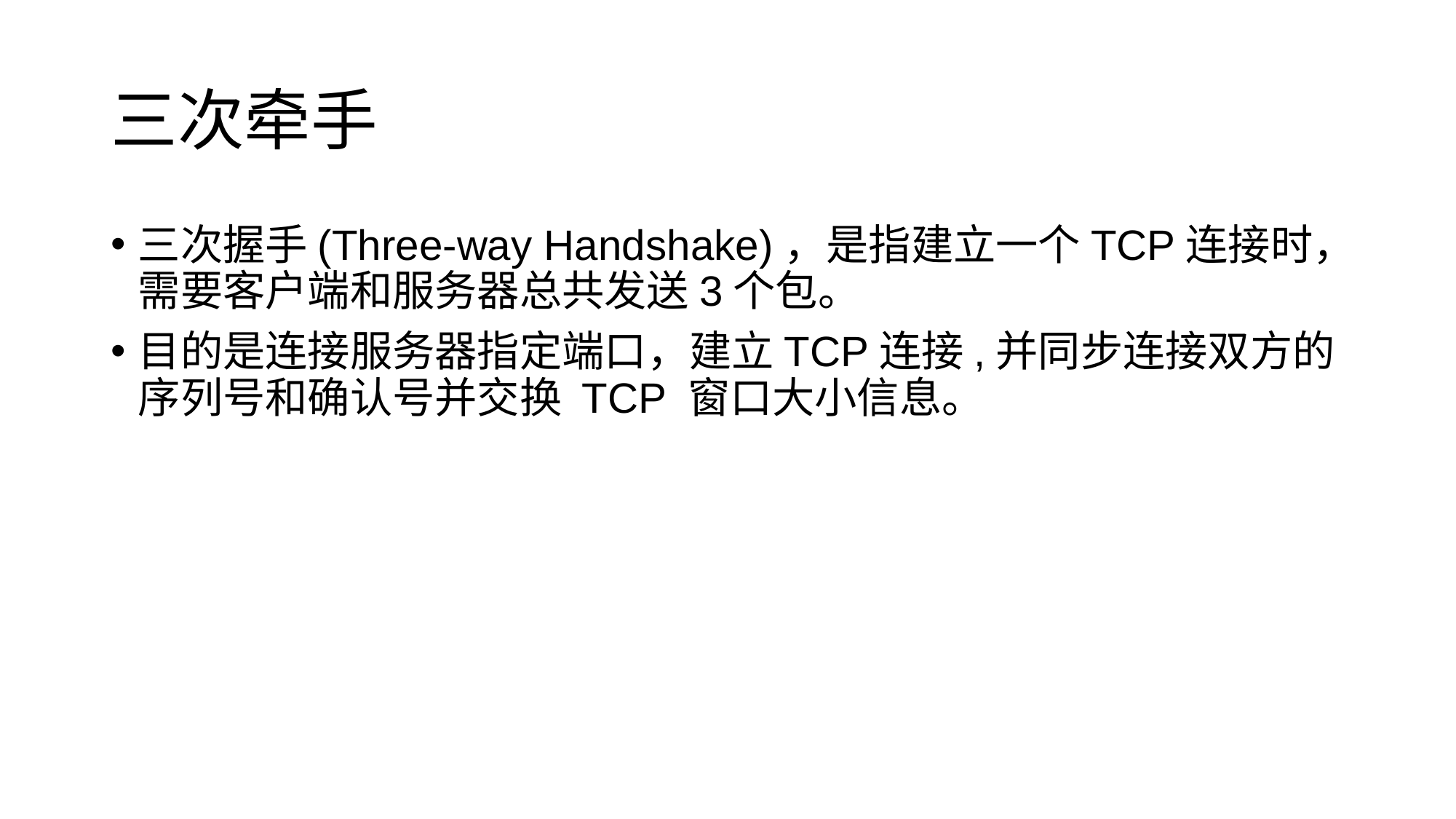

# 三次牵手
三次握手(Three-way Handshake)，是指建立一个TCP连接时，需要客户端和服务器总共发送3个包。
目的是连接服务器指定端口，建立TCP连接,并同步连接双方的序列号和确认号并交换 TCP 窗口大小信息。